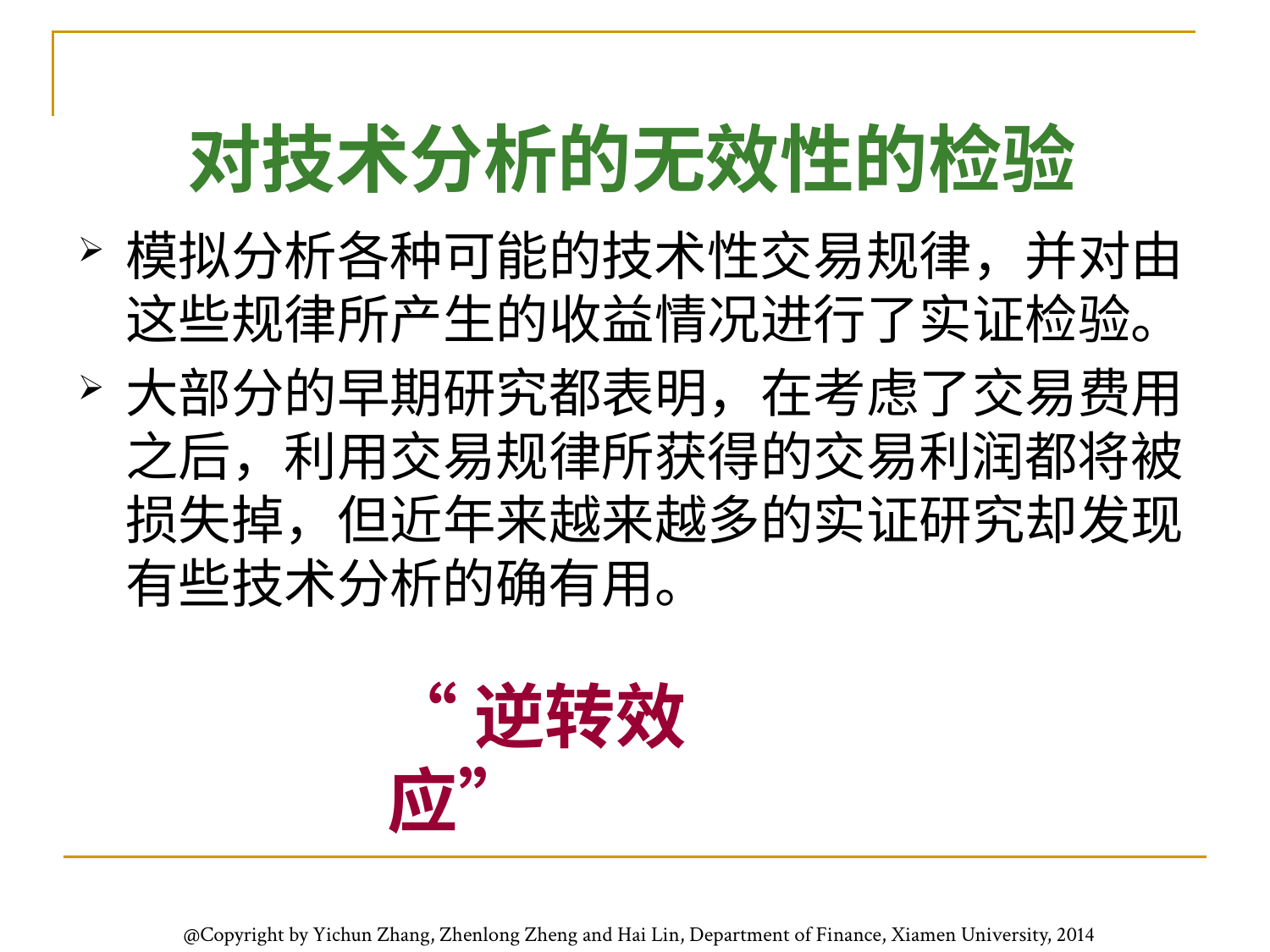

# 对技术分析的无效性的检验
模拟分析各种可能的技术性交易规律，并对由这些规律所产生的收益情况进行了实证检验。
大部分的早期研究都表明，在考虑了交易费用之后，利用交易规律所获得的交易利润都将被损失掉，但近年来越来越多的实证研究却发现有些技术分析的确有用。

“逆转效应”
@Copyright by Yichun Zhang, Zhenlong Zheng and Hai Lin, Department of Finance, Xiamen University, 2014